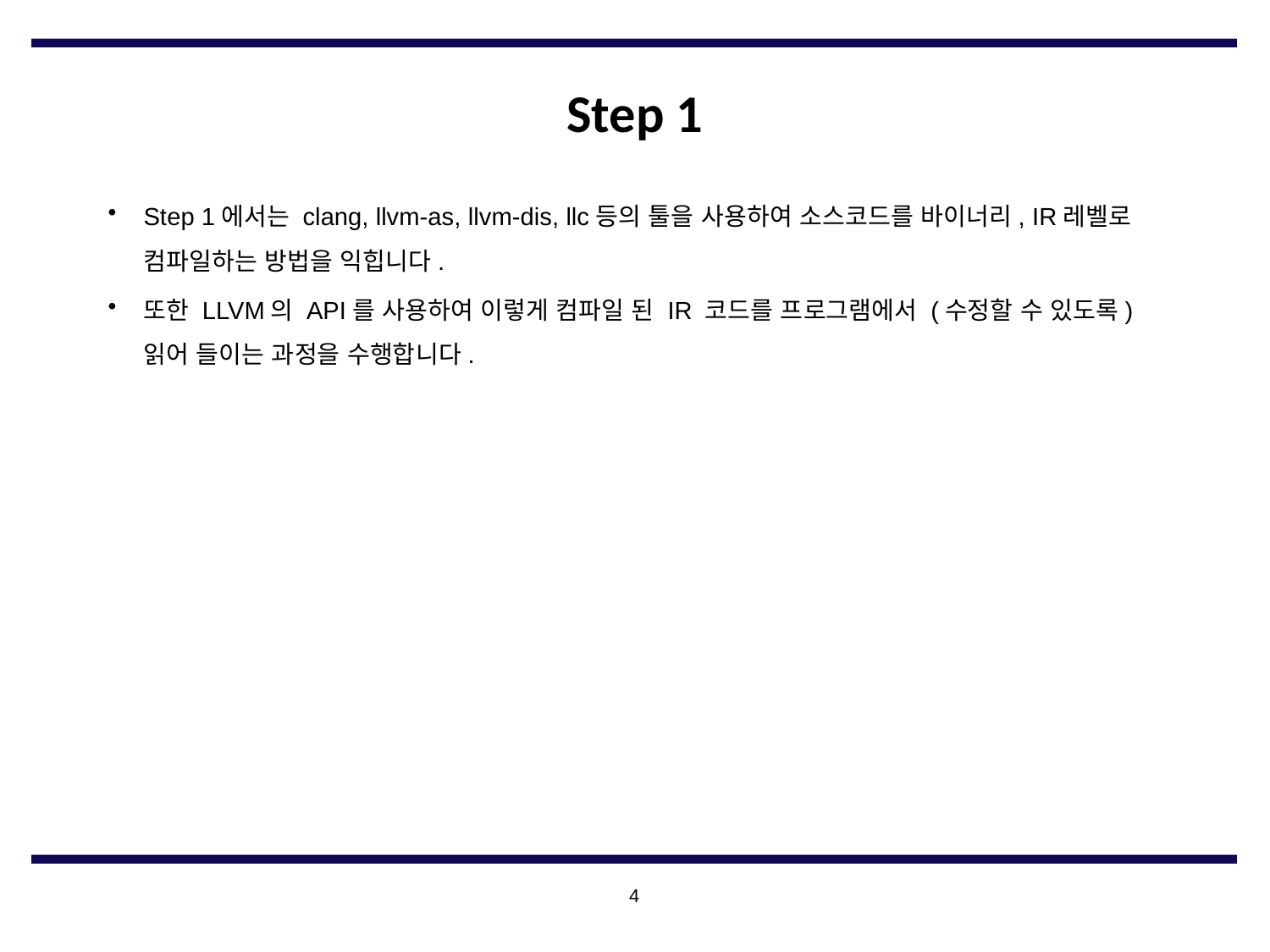

# Step 1
Step 1에서는 clang, llvm-as, llvm-dis, llc등의 툴을 사용하여 소스코드를 바이너리, IR레벨로 컴파일하는 방법을 익힙니다.
또한 LLVM의 API를 사용하여 이렇게 컴파일 된 IR 코드를 프로그램에서 (수정할 수 있도록) 읽어 들이는 과정을 수행합니다.
4